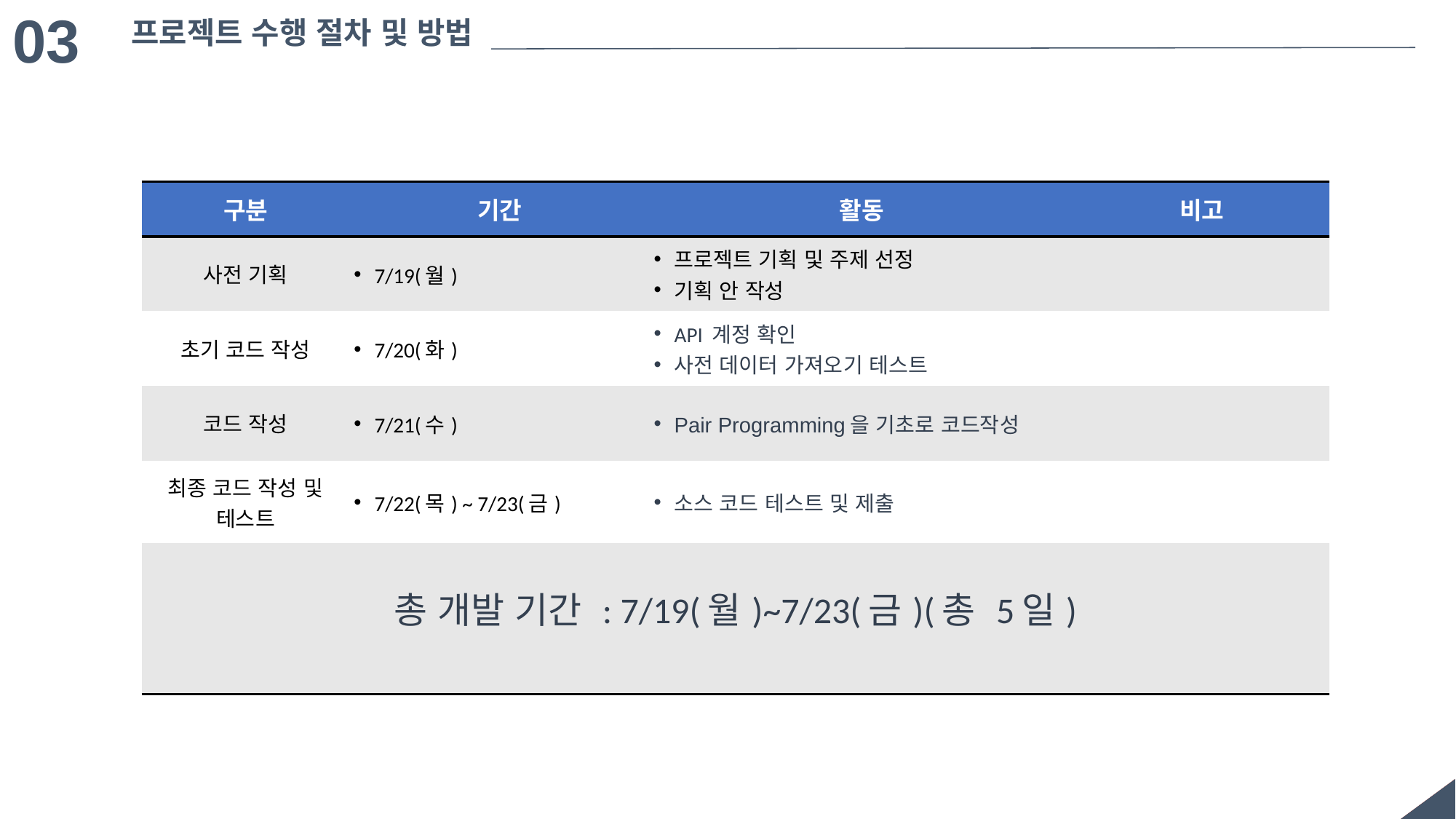

03
프로젝트 수행 절차 및 방법
| 구분 | 기간 | 활동 | 비고 |
| --- | --- | --- | --- |
| 사전 기획 | 7/19(월) | 프로젝트 기획 및 주제 선정 기획 안 작성 |  |
| 초기 코드 작성 | 7/20(화) | API 계정 확인 사전 데이터 가져오기 테스트 |  |
| 코드 작성 | 7/21(수) | Pair Programming을 기초로 코드작성 |  |
| 최종 코드 작성 및 테스트 | 7/22(목) ~ 7/23(금) | 소스 코드 테스트 및 제출 |  |
| 총 개발 기간 : 7/19(월)~7/23(금)(총 5일) |  |  |  |